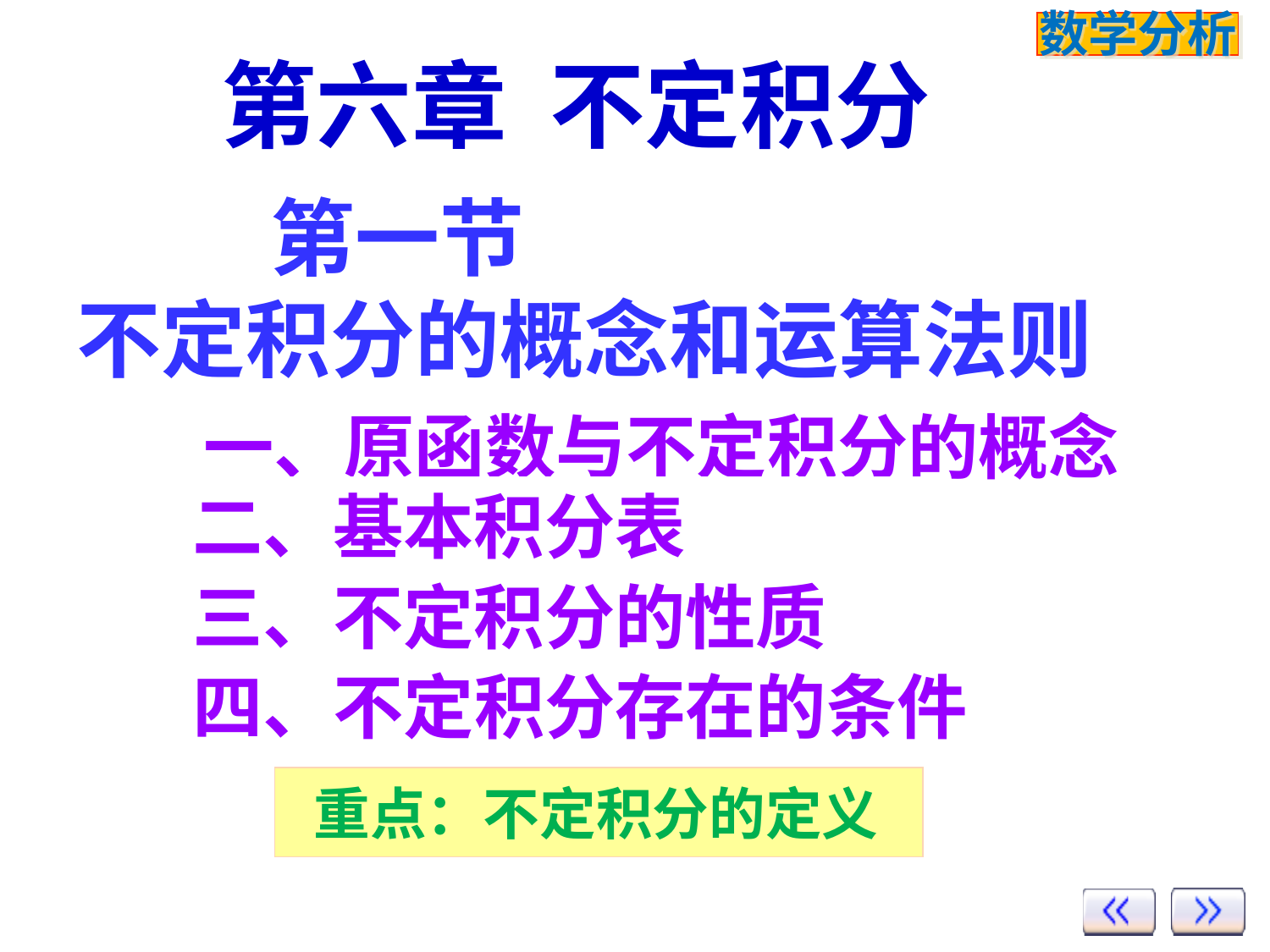

# 第六章  不定积分
         第一节
不定积分的概念和运算法则
一、原函数与不定积分的概念
二、基本积分表
三、不定积分的性质
四、不定积分存在的条件

 重点：不定积分的定义